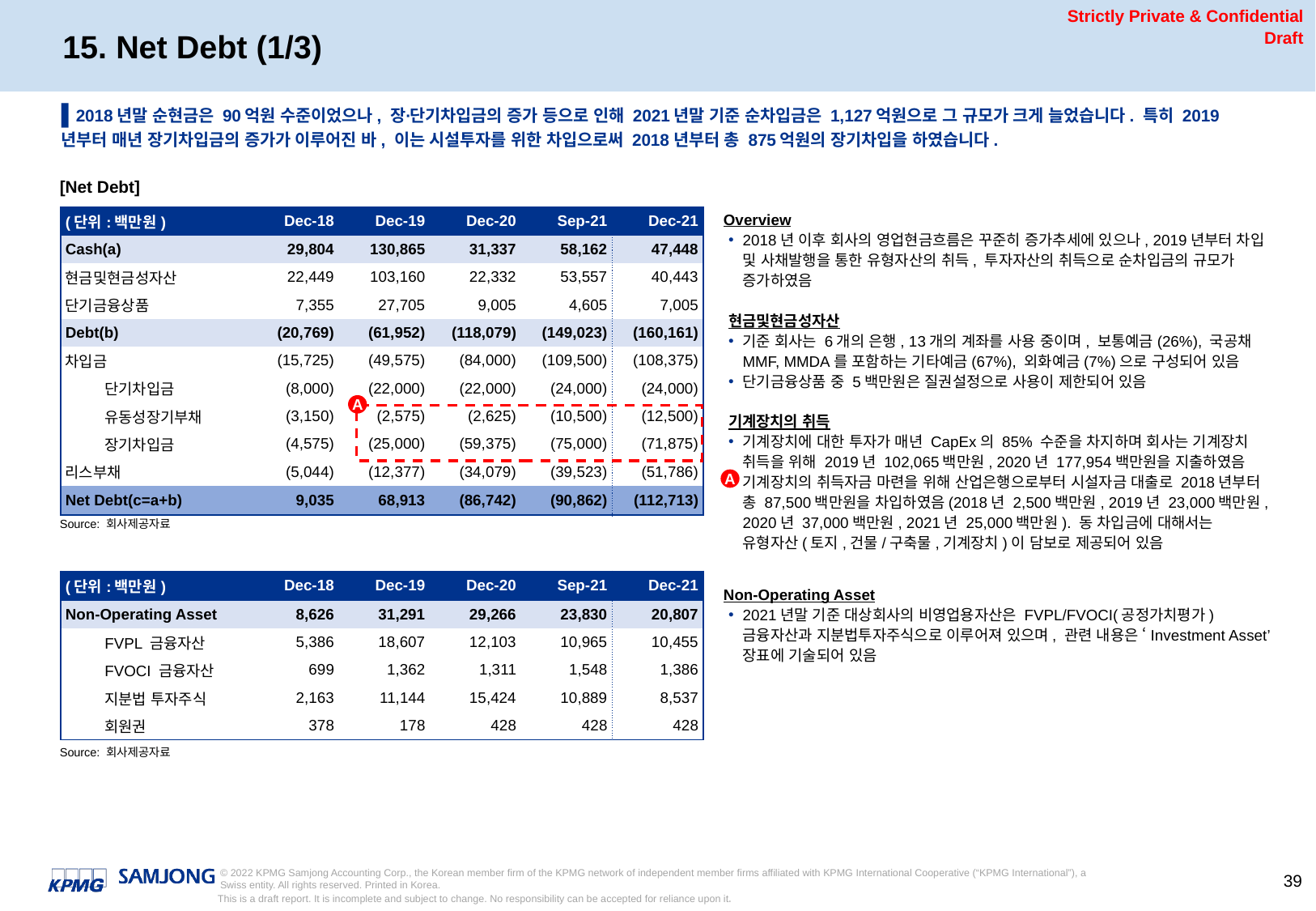

# 15. Net Debt (1/3)
▌2018년말 순현금은 90억원 수준이었으나, 장∙단기차입금의 증가 등으로 인해 2021년말 기준 순차입금은 1,127억원으로 그 규모가 크게 늘었습니다. 특히 2019년부터 매년 장기차입금의 증가가 이루어진 바, 이는 시설투자를 위한 차입으로써 2018년부터 총 875억원의 장기차입을 하였습니다.
[Net Debt]
| (단위:백만원) |  | Dec-18 | Dec-19 | Dec-20 | Sep-21 | Dec-21 |
| --- | --- | --- | --- | --- | --- | --- |
| Cash(a) |  | 29,804 | 130,865 | 31,337 | 58,162 | 47,448 |
| 현금및현금성자산 |  | 22,449 | 103,160 | 22,332 | 53,557 | 40,443 |
| 단기금융상품 |  | 7,355 | 27,705 | 9,005 | 4,605 | 7,005 |
| Debt(b) |  | (20,769) | (61,952) | (118,079) | (149,023) | (160,161) |
| 차입금 |  | (15,725) | (49,575) | (84,000) | (109,500) | (108,375) |
|  | 단기차입금 | (8,000) | (22,000) | (22,000) | (24,000) | (24,000) |
|  | 유동성장기부채 | (3,150) | (2,575) | (2,625) | (10,500) | (12,500) |
|  | 장기차입금 | (4,575) | (25,000) | (59,375) | (75,000) | (71,875) |
| 리스부채 |  | (5,044) | (12,377) | (34,079) | (39,523) | (51,786) |
| Net Debt(c=a+b) |  | 9,035 | 68,913 | (86,742) | (90,862) | (112,713) |
Overview
2018년 이후 회사의 영업현금흐름은 꾸준히 증가추세에 있으나, 2019년부터 차입 및 사채발행을 통한 유형자산의 취득, 투자자산의 취득으로 순차입금의 규모가 증가하였음

현금및현금성자산
기준 회사는 6개의 은행, 13개의 계좌를 사용 중이며, 보통예금(26%), 국공채MMF, MMDA를 포함하는 기타예금(67%), 외화예금(7%)으로 구성되어 있음
단기금융상품 중 5백만원은 질권설정으로 사용이 제한되어 있음

기계장치의 취득
기계장치에 대한 투자가 매년 CapEx의 85% 수준을 차지하며 회사는 기계장치 취득을 위해 2019년 102,065백만원, 2020년 177,954백만원을 지출하였음
기계장치의 취득자금 마련을 위해 산업은행으로부터 시설자금 대출로 2018년부터 총 87,500백만원을 차입하였음(2018년 2,500백만원, 2019년 23,000백만원, 2020년 37,000백만원, 2021년 25,000백만원). 동 차입금에 대해서는 유형자산(토지,건물/구축물,기계장치)이 담보로 제공되어 있음
A

A
Source: 회사제공자료
| (단위:백만원) |  | Dec-18 | Dec-19 | Dec-20 | Sep-21 | Dec-21 |
| --- | --- | --- | --- | --- | --- | --- |
| Non-Operating Asset |  | 8,626 | 31,291 | 29,266 | 23,830 | 20,807 |
|  | FVPL 금융자산 | 5,386 | 18,607 | 12,103 | 10,965 | 10,455 |
|  | FVOCI 금융자산 | 699 | 1,362 | 1,311 | 1,548 | 1,386 |
|  | 지분법 투자주식 | 2,163 | 11,144 | 15,424 | 10,889 | 8,537 |
|  | 회원권 | 378 | 178 | 428 | 428 | 428 |
Non-Operating Asset
2021년말 기준 대상회사의 비영업용자산은 FVPL/FVOCI(공정가치평가) 금융자산과 지분법투자주식으로 이루어져 있으며, 관련 내용은 ‘Investment Asset’ 장표에 기술되어 있음

Source: 회사제공자료